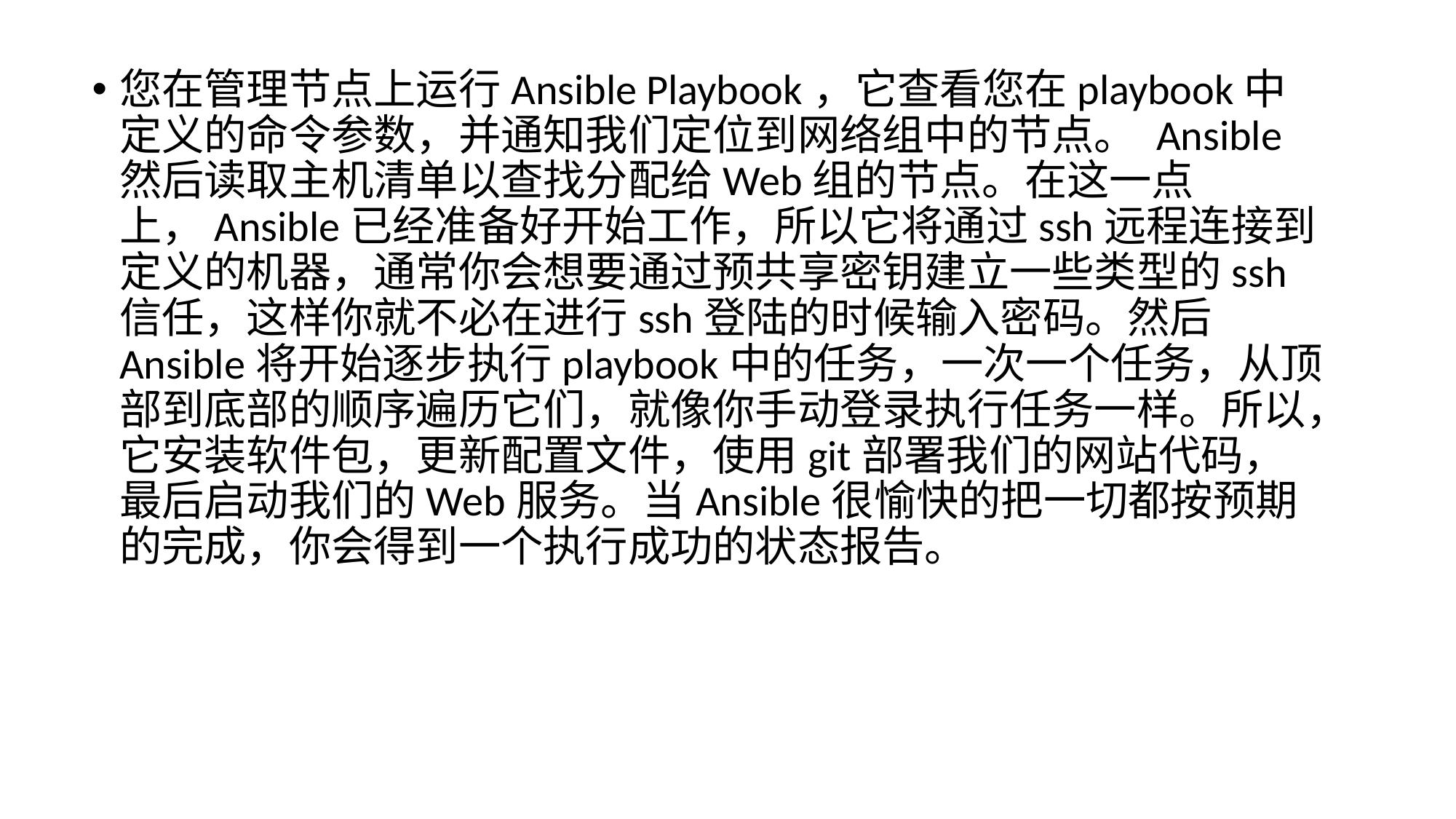

您在管理节点上运行Ansible Playbook，它查看您在playbook中定义的命令参数，并通知我们定位到网络组中的节点。 Ansible然后读取主机清单以查找分配给Web组的节点。在这一点上，Ansible已经准备好开始工作，所以它将通过ssh远程连接到定义的机器，通常你会想要通过预共享密钥建立一些类型的ssh信任，这样你就不必在进行ssh登陆的时候输入密码。然后Ansible将开始逐步执行playbook中的任务，一次一个任务，从顶部到底部的顺序遍历它们，就像你手动登录执行任务一样。所以，它安装软件包，更新配置文件，使用git部署我们的网站代码，最后启动我们的Web服务。当Ansible很愉快的把一切都按预期的完成，你会得到一个执行成功的状态报告。